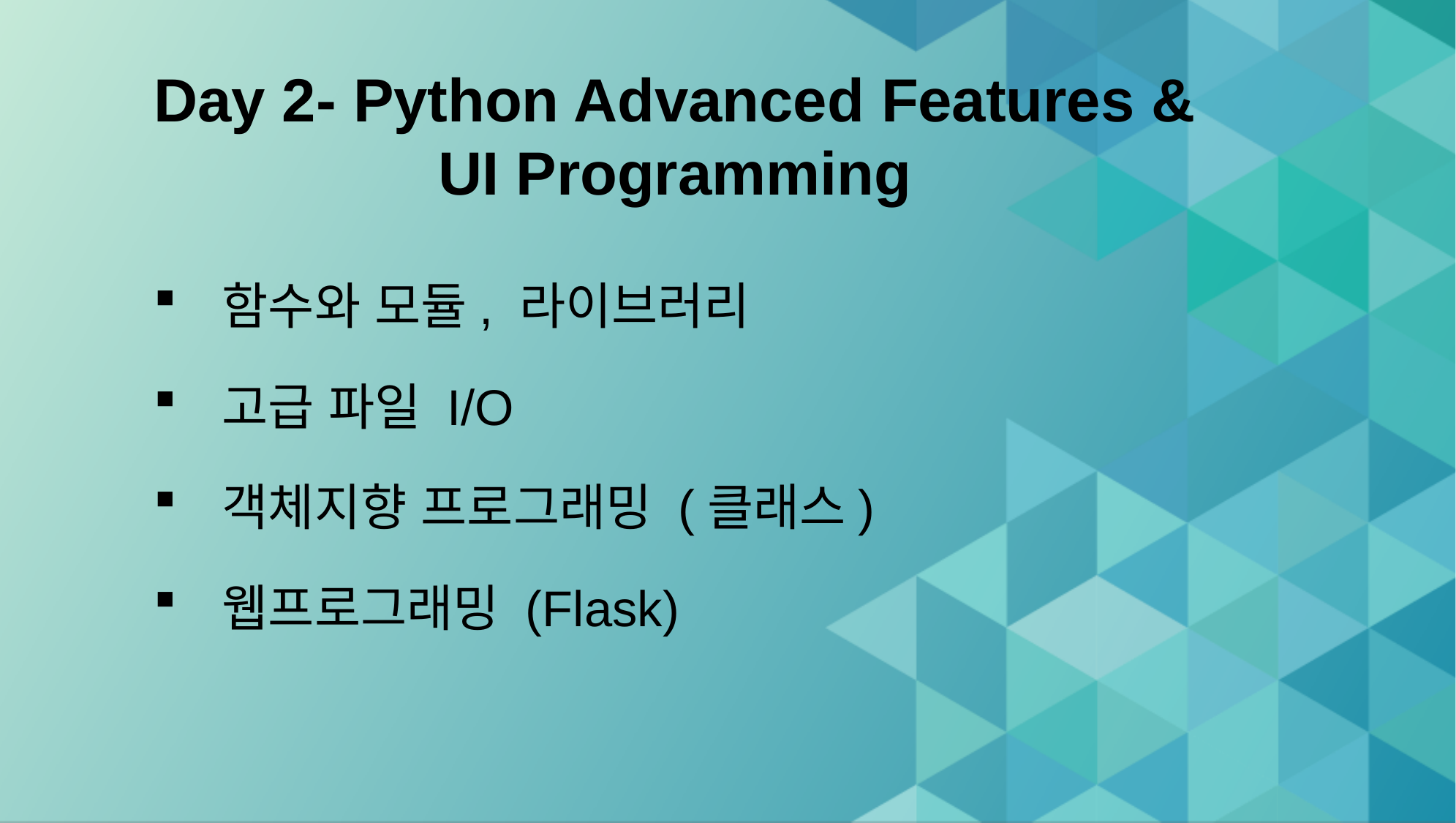

# Day 2- Python Advanced Features & UI Programming
함수와 모듈, 라이브러리
고급 파일 I/O
객체지향 프로그래밍 (클래스)
웹프로그래밍 (Flask)